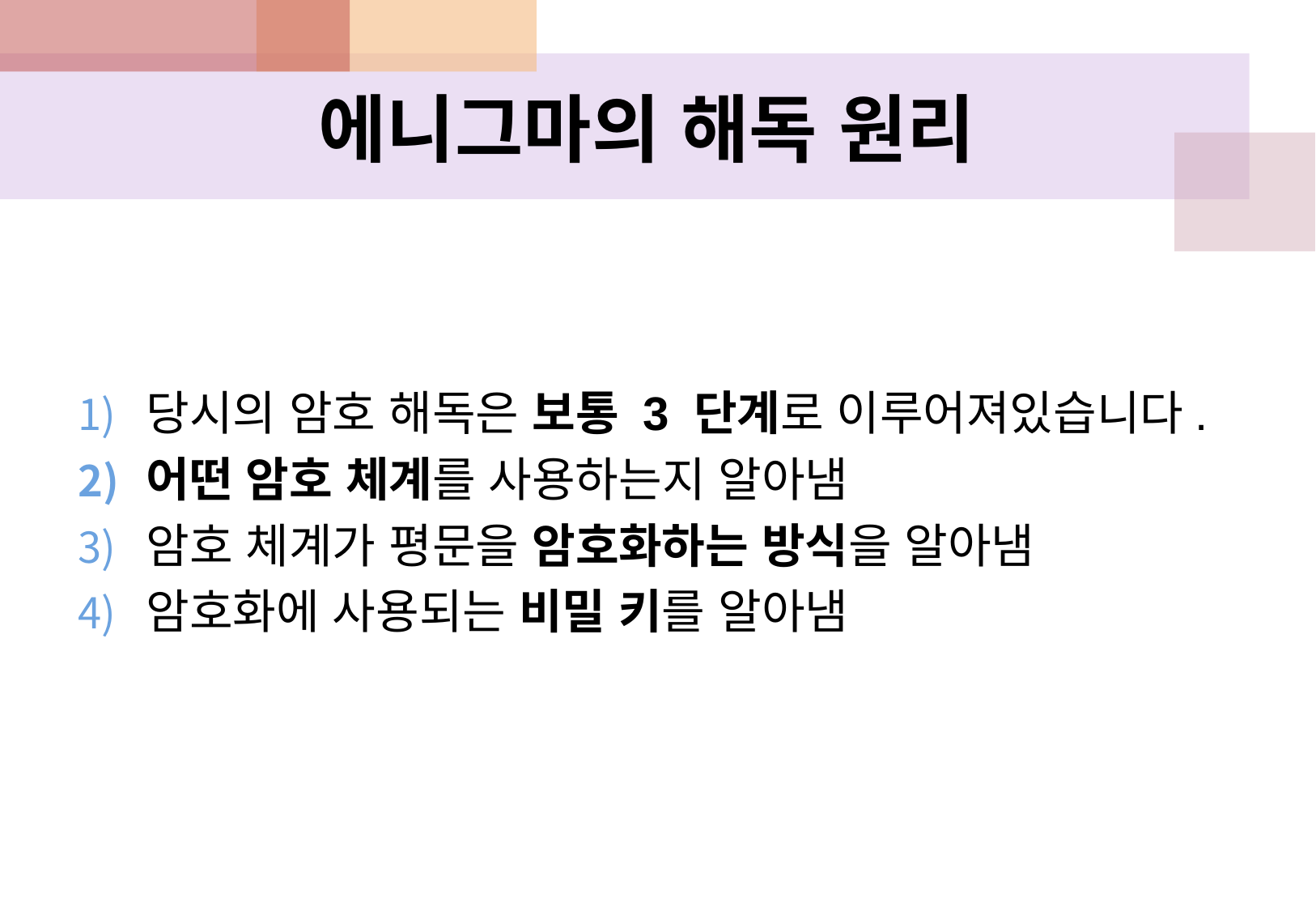

# 에니그마의 해독 원리
당시의 암호 해독은 보통 3 단계로 이루어져있습니다.
어떤 암호 체계를 사용하는지 알아냄
암호 체계가 평문을 암호화하는 방식을 알아냄
암호화에 사용되는 비밀 키를 알아냄